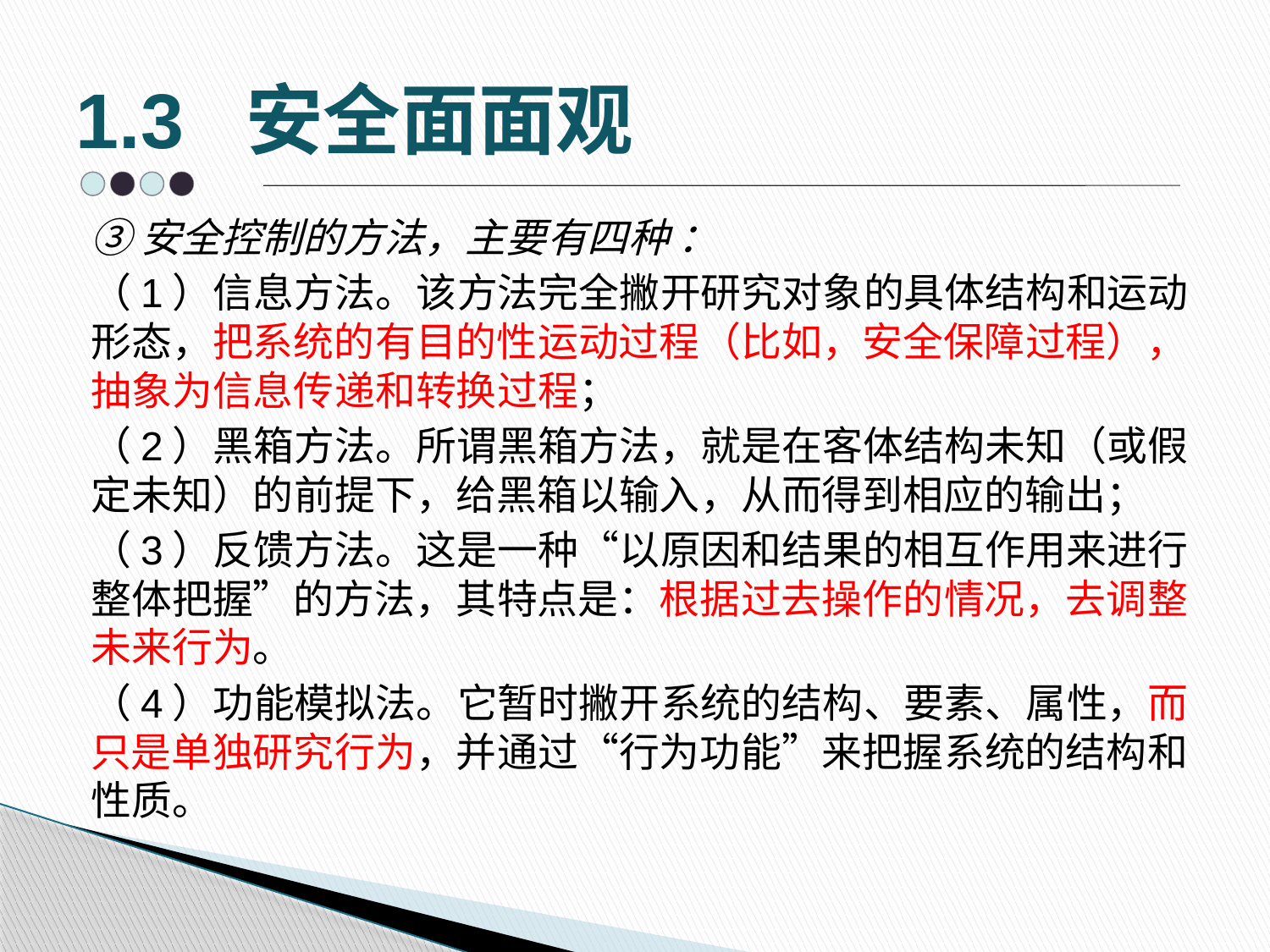

# 1.3  安全面面观

③安全控制的方法，主要有四种 ：
（1）信息方法。该方法完全撇开研究对象的具体结构和运动形态，把系统的有目的性运动过程（比如，安全保障过程），抽象为信息传递和转换过程；
（2）黑箱方法。所谓黑箱方法，就是在客体结构未知（或假定未知）的前提下，给黑箱以输入，从而得到相应的输出；
（3）反馈方法。这是一种“以原因和结果的相互作用来进行整体把握”的方法，其特点是：根据过去操作的情况，去调整未来行为。
（4）功能模拟法。它暂时撇开系统的结构、要素、属性，而只是单独研究行为，并通过“行为功能”来把握系统的结构和性质。